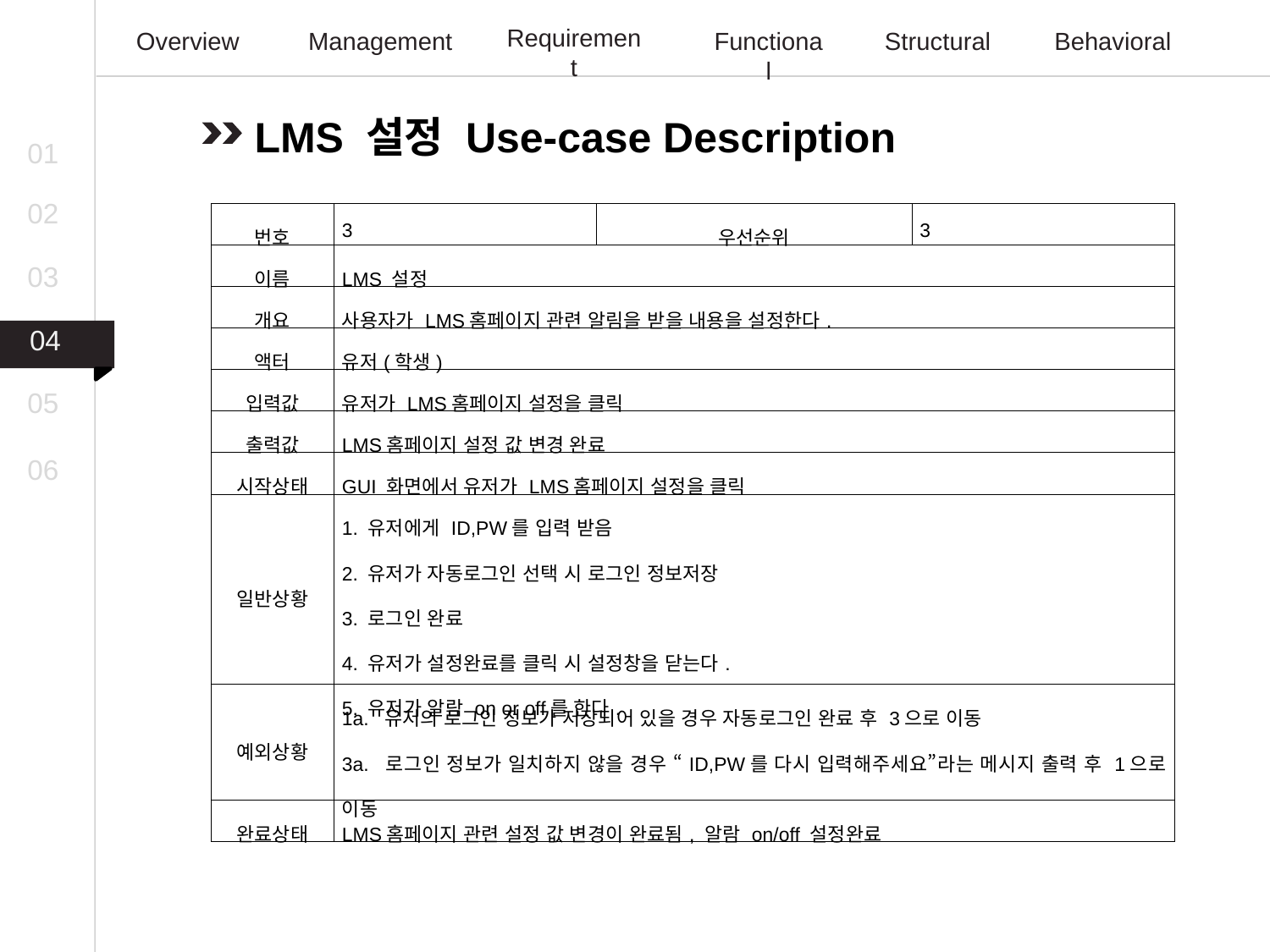

Requirement
Overview
Management
Functional
Structural
Behavioral
LMS 설정 Use-case Description

01
02
| 번호 | 3 | 우선순위 | 3 |
| --- | --- | --- | --- |
| 이름 | LMS 설정 |  |  |
| 개요 | 사용자가 LMS홈페이지 관련 알림을 받을 내용을 설정한다. |  |  |
| 액터 | 유저(학생) |  |  |
| 입력값 | 유저가 LMS홈페이지 설정을 클릭 |  |  |
| 출력값 | LMS홈페이지 설정 값 변경 완료 |  |  |
| 시작상태 | GUI 화면에서 유저가 LMS홈페이지 설정을 클릭 |  |  |
| 일반상황 | 1. 유저에게 ID,PW를 입력 받음 2. 유저가 자동로그인 선택 시 로그인 정보저장 3. 로그인 완료 4. 유저가 설정완료를 클릭 시 설정창을 닫는다. 5. 유저가 알람 on or off를 한다. |  |  |
| 예외상황 | 1a. 유저의 로그인 정보가 저장되어 있을 경우 자동로그인 완료 후 3으로 이동 3a. 로그인 정보가 일치하지 않을 경우 “ID,PW를 다시 입력해주세요”라는 메시지 출력 후 1으로 이동 |  |  |
| 완료상태 | LMS홈페이지 관련 설정 값 변경이 완료됨, 알람 on/off 설정완료 |  |  |
03
04

05
06